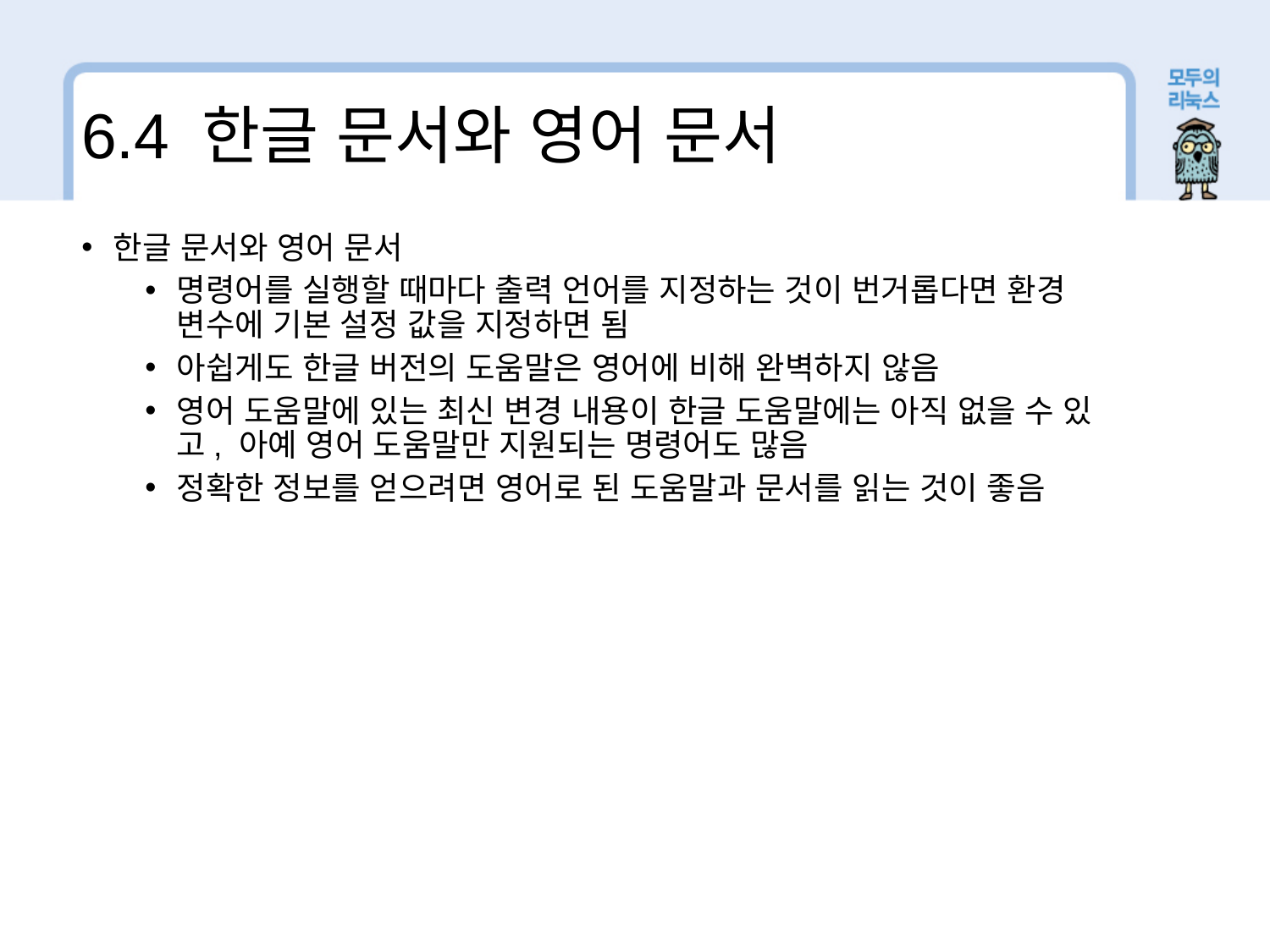

6.4 한글 문서와 영어 문서
한글 문서와 영어 문서
명령어를 실행할 때마다 출력 언어를 지정하는 것이 번거롭다면 환경 변수에 기본 설정 값을 지정하면 됨
아쉽게도 한글 버전의 도움말은 영어에 비해 완벽하지 않음
영어 도움말에 있는 최신 변경 내용이 한글 도움말에는 아직 없을 수 있고, 아예 영어 도움말만 지원되는 명령어도 많음
정확한 정보를 얻으려면 영어로 된 도움말과 문서를 읽는 것이 좋음